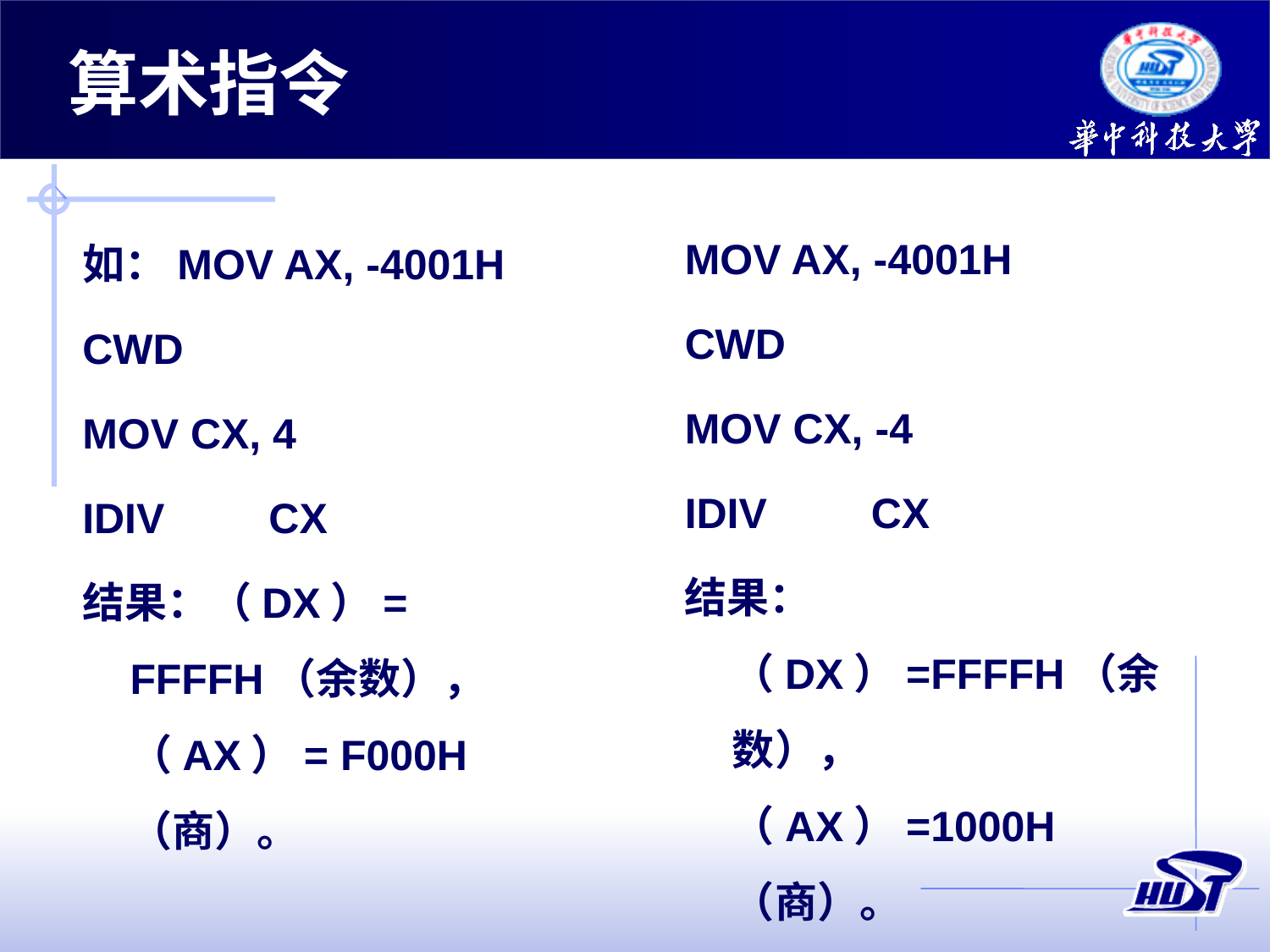

算术指令
MOV AX, -4001H
CWD
MOV CX, -4
IDIV	 CX
结果：（DX）=FFFFH（余数），（AX）=1000H（商）。
如：MOV AX, -4001H
CWD
MOV CX, 4
IDIV	 CX
结果：（DX）= FFFFH（余数），（AX）= F000H（商）。